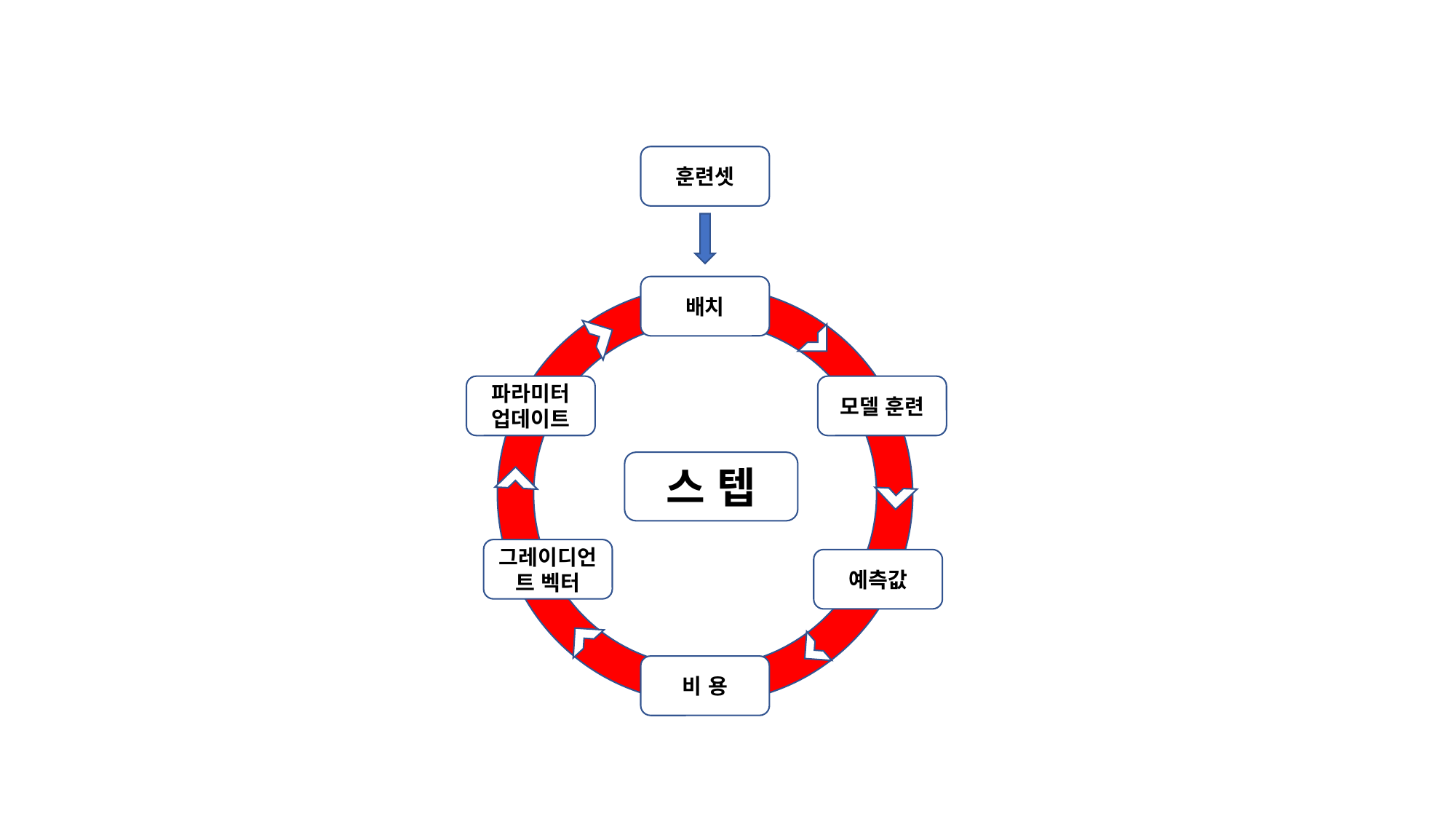

훈련셋

배치

파라미터 업데이트
모델 훈련
스 텝

그레이디언트 벡터
예측값

비 용